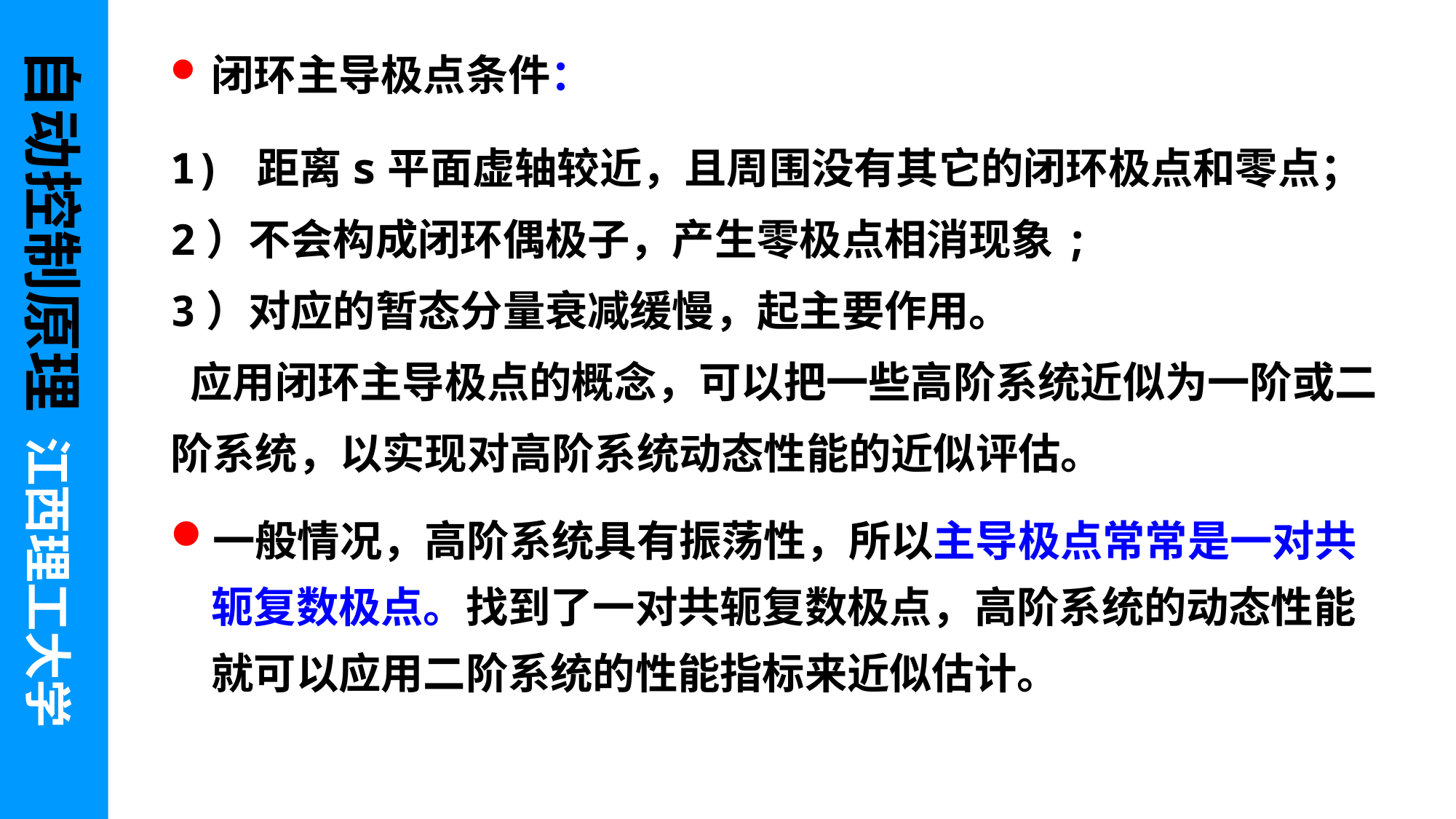

自动控制原理  江西理工大学
闭环主导极点条件：
1) 距离s平面虚轴较近，且周围没有其它的闭环极点和零点；
2）不会构成闭环偶极子，产生零极点相消现象;
3）对应的暂态分量衰减缓慢，起主要作用。
 应用闭环主导极点的概念，可以把一些高阶系统近似为一阶或二阶系统，以实现对高阶系统动态性能的近似评估。
一般情况，高阶系统具有振荡性，所以主导极点常常是一对共轭复数极点。找到了一对共轭复数极点，高阶系统的动态性能就可以应用二阶系统的性能指标来近似估计。